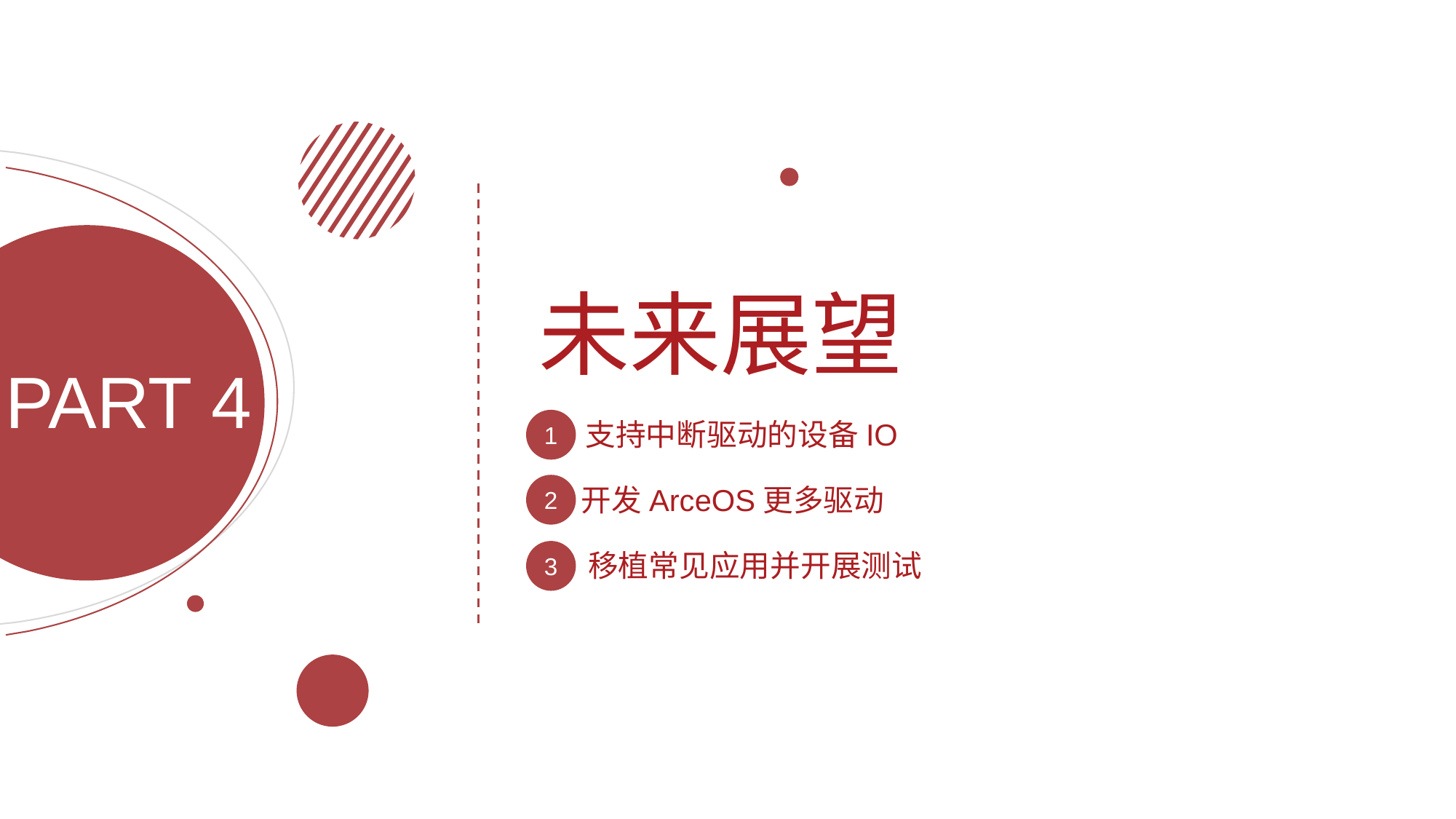

未来展望
PART 4
1
支持中断驱动的设备IO
2
开发ArceOS更多驱动
3
移植常见应用并开展测试